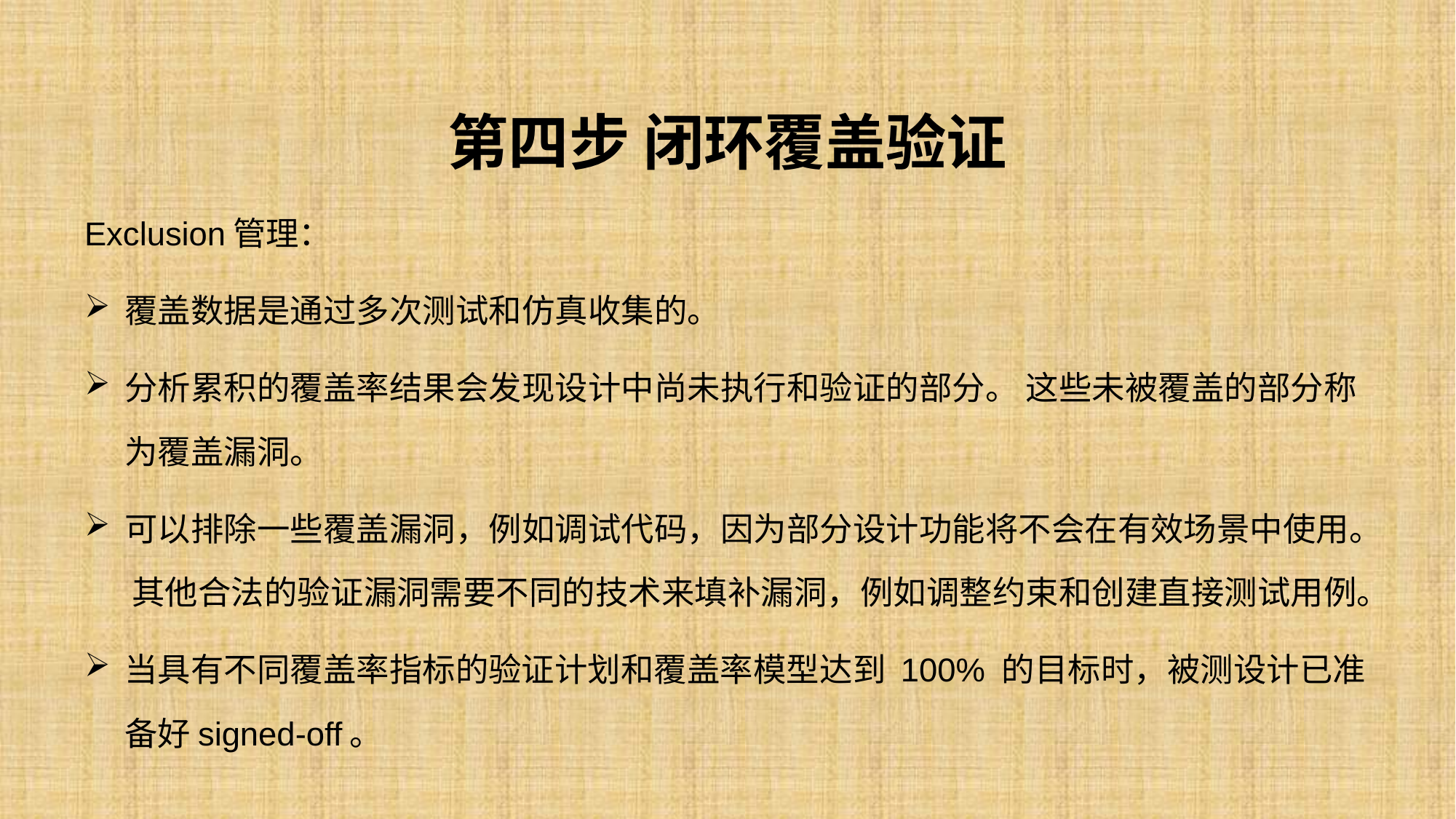

# 第四步 闭环覆盖验证
Exclusion管理：
覆盖数据是通过多次测试和仿真收集的。
分析累积的覆盖率结果会发现设计中尚未执行和验证的部分。 这些未被覆盖的部分称为覆盖漏洞。
可以排除一些覆盖漏洞，例如调试代码，因为部分设计功能将不会在有效场景中使用。 其他合法的验证漏洞需要不同的技术来填补漏洞，例如调整约束和创建直接测试用例。
当具有不同覆盖率指标的验证计划和覆盖率模型达到 100% 的目标时，被测设计已准备好signed-off。